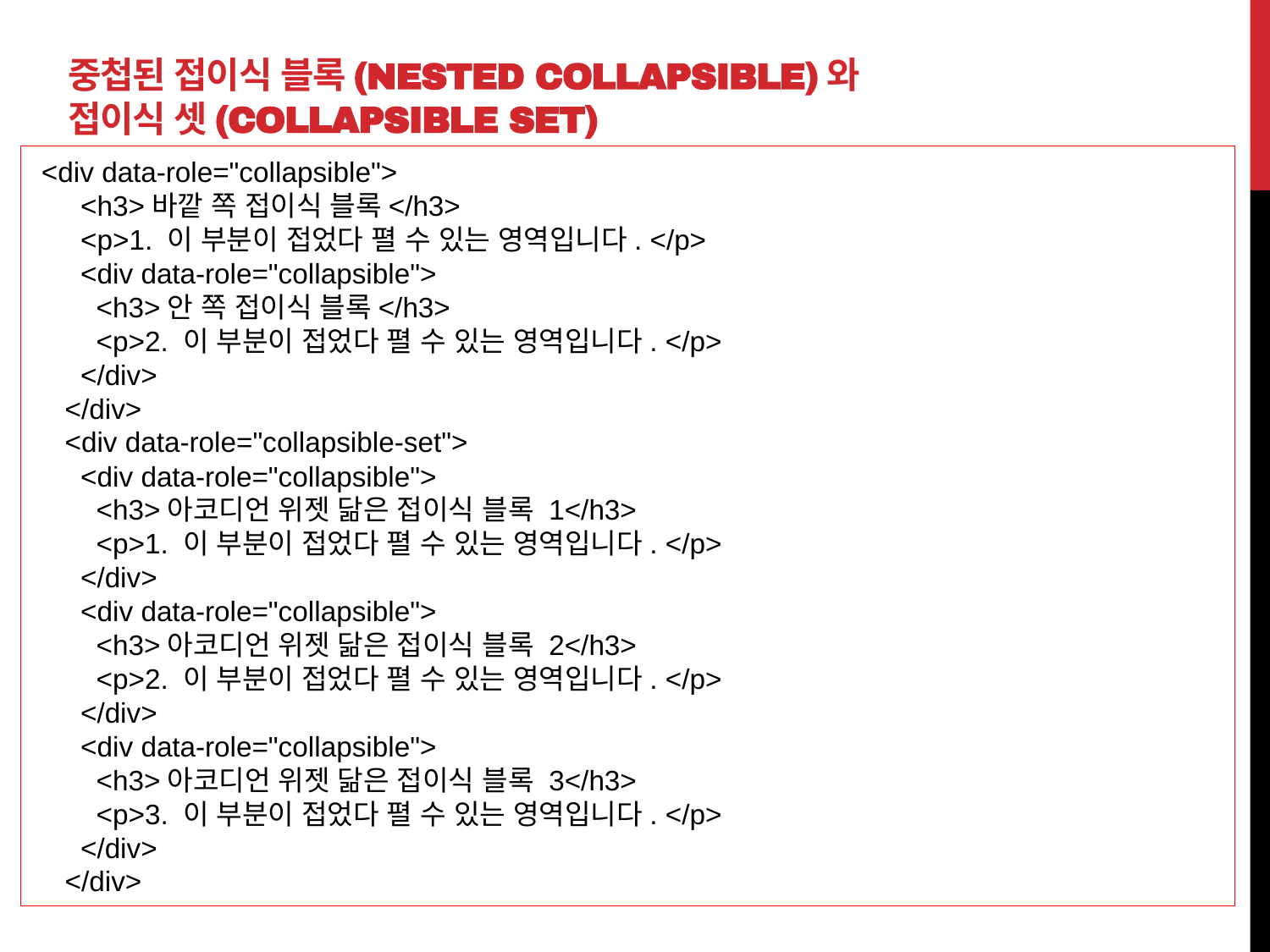

# 중첩된 접이식 블록(Nested Collapsible)와 접이식 셋(Collapsible set)
 <div data-role="collapsible">
      <h3>바깥 쪽 접이식 블록</h3>
      <p>1. 이 부분이 접었다 펼 수 있는 영역입니다. </p>
      <div data-role="collapsible">
        <h3>안 쪽 접이식 블록</h3>
        <p>2. 이 부분이 접었다 펼 수 있는 영역입니다. </p>
      </div>
    </div>
    <div data-role="collapsible-set">
      <div data-role="collapsible">
        <h3>아코디언 위젯 닮은 접이식 블록 1</h3>
        <p>1. 이 부분이 접었다 펼 수 있는 영역입니다. </p>
      </div>
      <div data-role="collapsible">
        <h3>아코디언 위젯 닮은 접이식 블록 2</h3>
        <p>2. 이 부분이 접었다 펼 수 있는 영역입니다. </p>
      </div>
      <div data-role="collapsible">
        <h3>아코디언 위젯 닮은 접이식 블록 3</h3>
        <p>3. 이 부분이 접었다 펼 수 있는 영역입니다. </p>
      </div>
    </div>